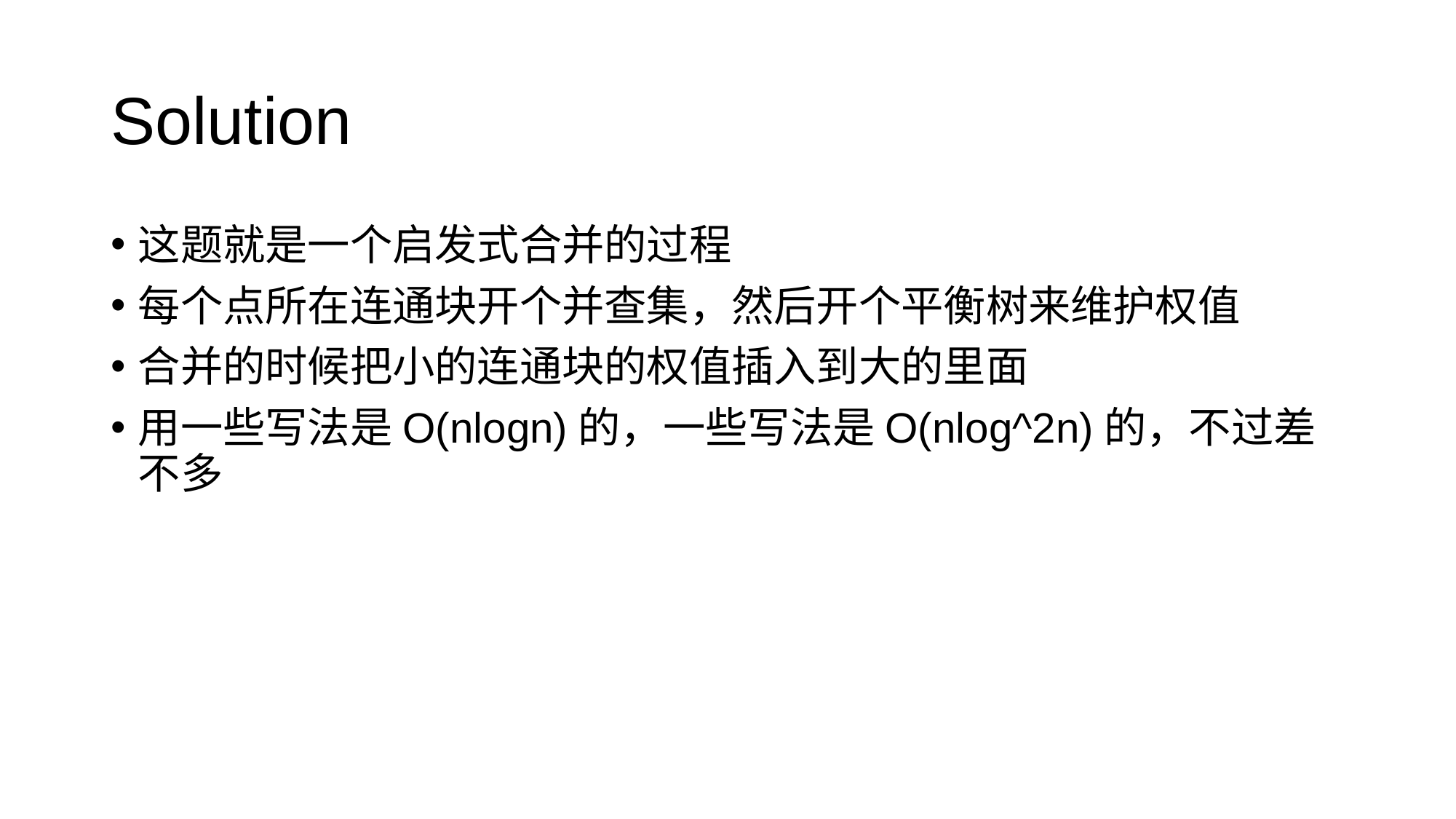

# Solution
这题就是一个启发式合并的过程
每个点所在连通块开个并查集，然后开个平衡树来维护权值
合并的时候把小的连通块的权值插入到大的里面
用一些写法是O(nlogn)的，一些写法是O(nlog^2n)的，不过差不多